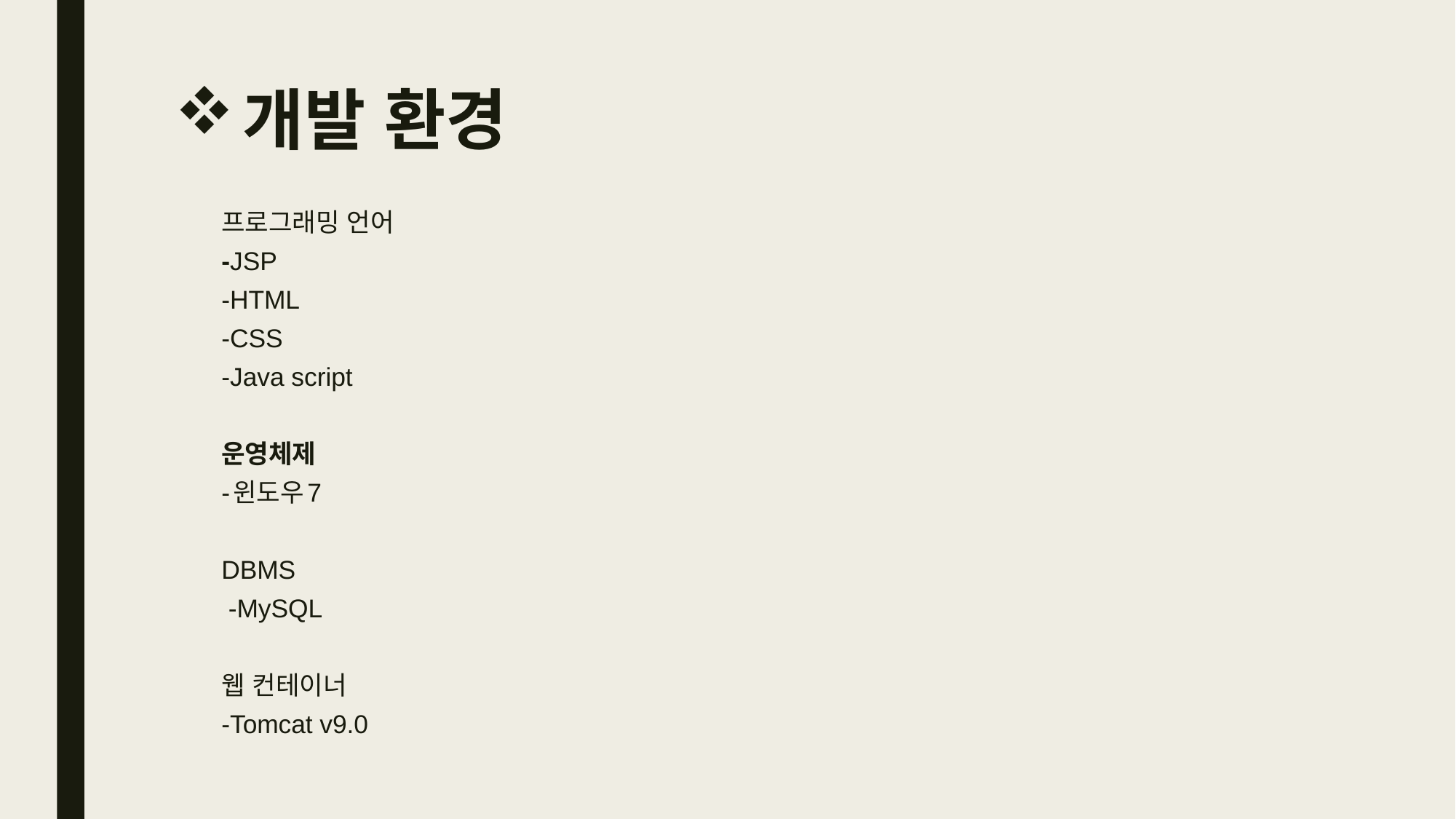

# 개발 환경
프로그래밍 언어
-JSP
-HTML
-CSS
-Java script

운영체제
-윈도우7

DBMS
 -MySQL

웹 컨테이너
-Tomcat v9.0